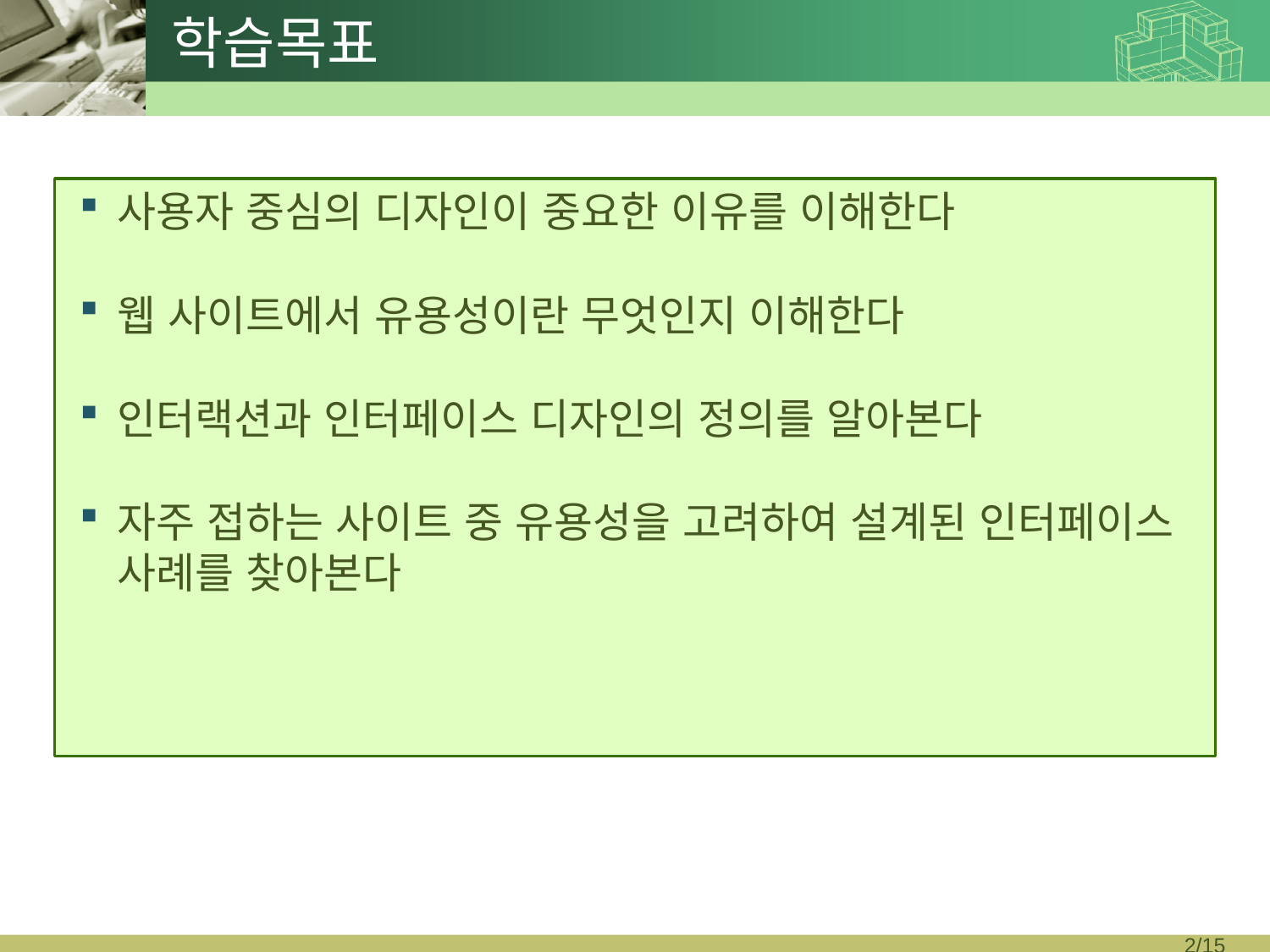

학습목표
사용자 중심의 디자인이 중요한 이유를 이해한다
웹 사이트에서 유용성이란 무엇인지 이해한다
인터랙션과 인터페이스 디자인의 정의를 알아본다
자주 접하는 사이트 중 유용성을 고려하여 설계된 인터페이스 사례를 찾아본다